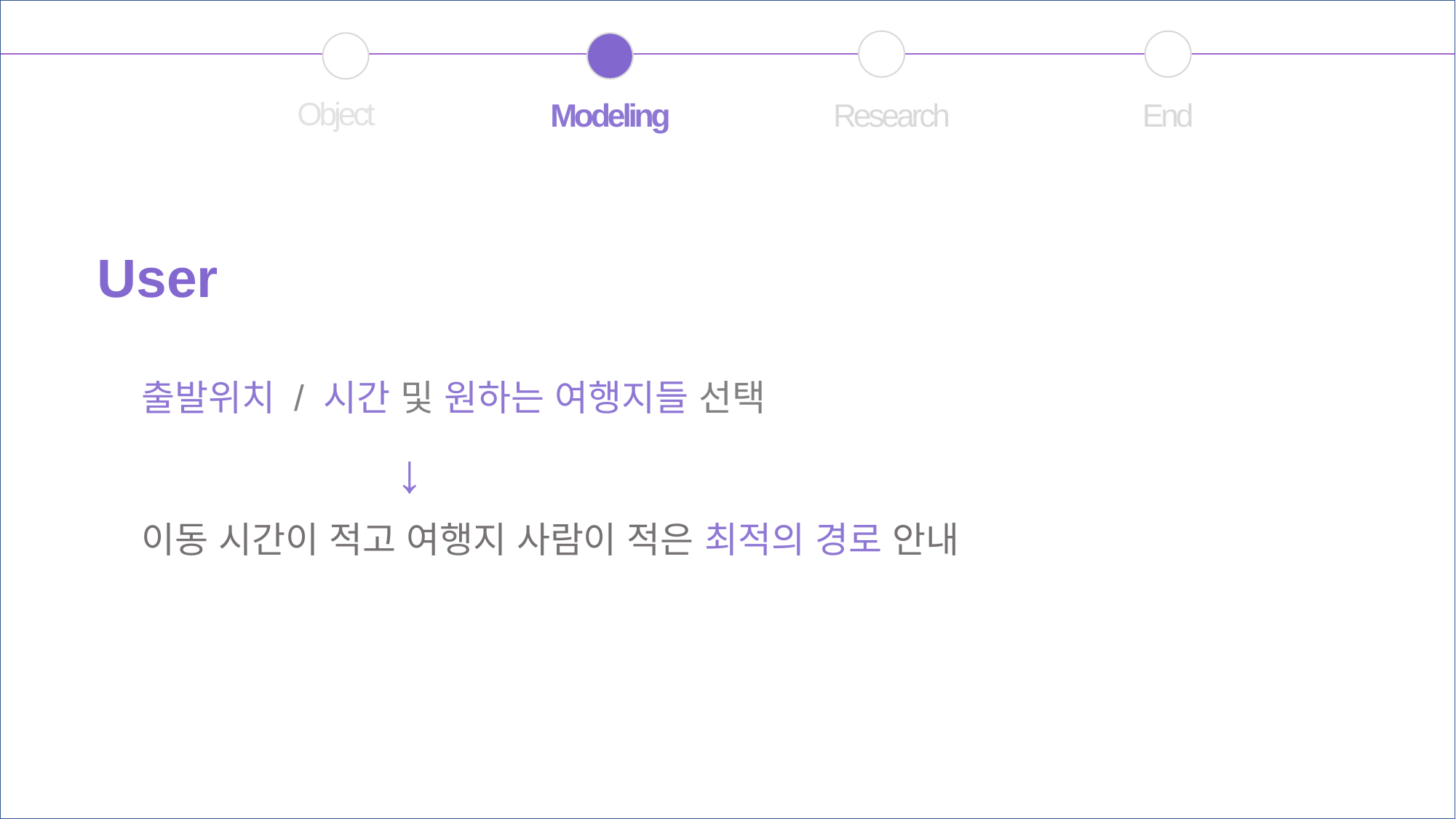

Object
Modeling
Research
End
User
출발위치 / 시간 및 원하는 여행지들 선택
                         ↓
이동 시간이 적고 여행지 사람이 적은 최적의 경로 안내